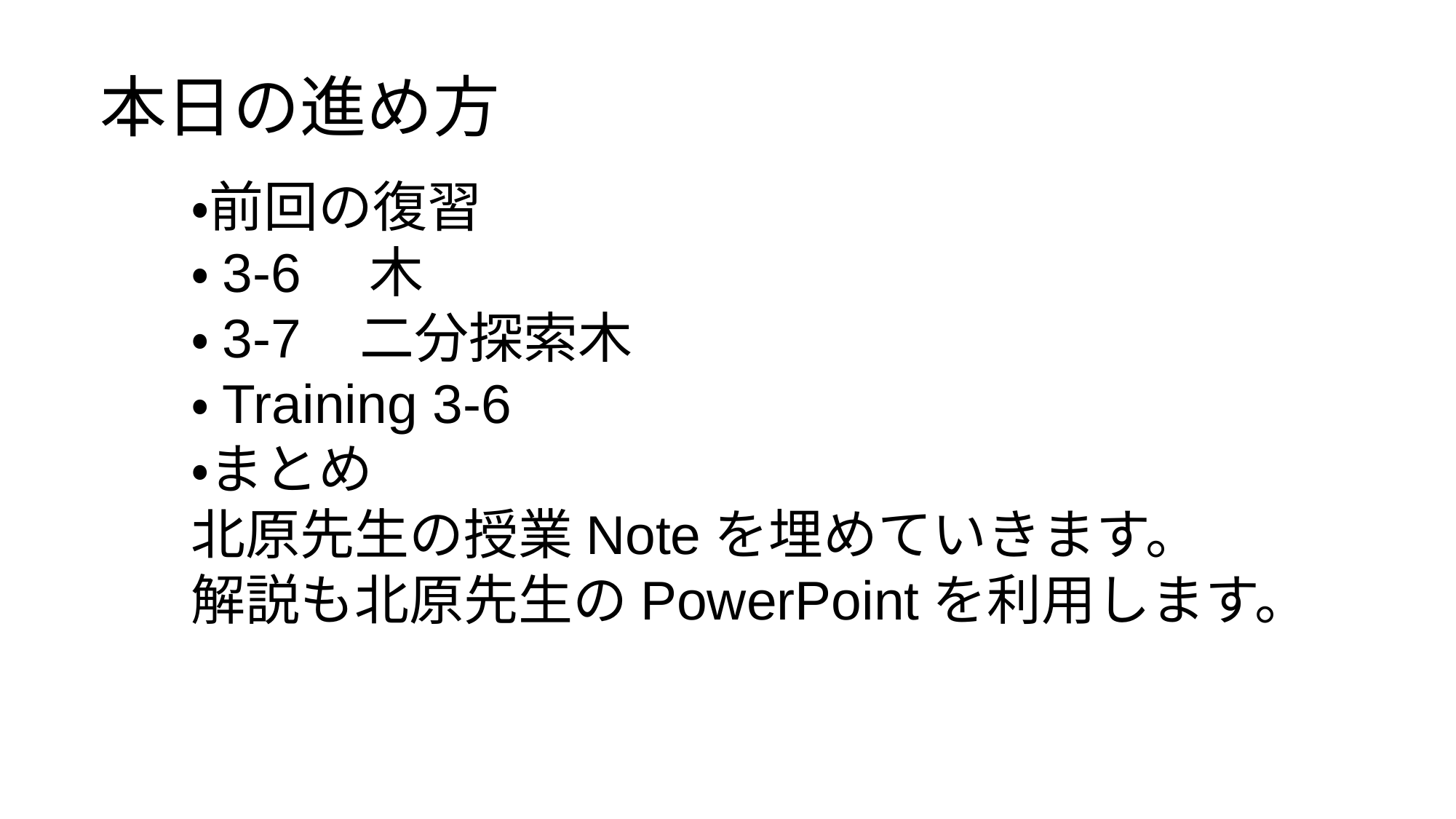

# 本日の進め方
・前回の復習
・3-6　木
・3-7   二分探索木
・Training 3-6
・まとめ
北原先生の授業Noteを埋めていきます。
解説も北原先生のPowerPointを利用します。